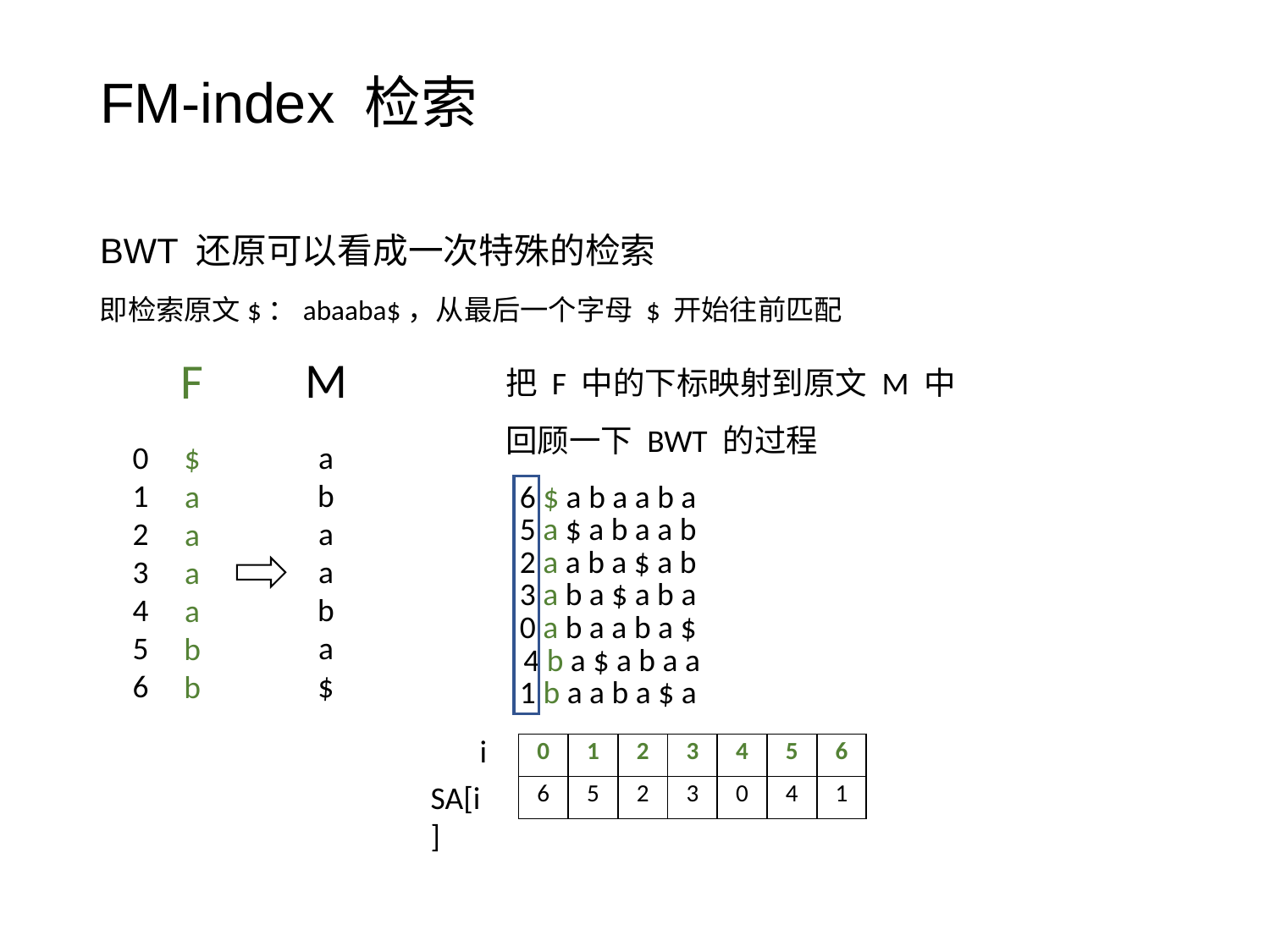

# FM-index 检索
BWT 还原可以看成一次特殊的检索
即检索原文$：abaaba$，从最后一个字母 $ 开始往前匹配
把 F 中的下标映射到原文 M 中
回顾一下 BWT 的过程
M

a
b
a
a
b
a
$
F

$
a
a
a
a
b
b
0
1
2
3
4
5
6

6 $ a b a a b a

5 a $ a b a a b
2 a a b a $ a b

3 a b a $ a b a
0 a b a a b a $
4 b a $ a b a a
1 b a a b a $ a
i
| 0 | 1 | 2 | 3 | 4 | 5 | 6 |
| --- | --- | --- | --- | --- | --- | --- |
| 6 | 5 | 2 | 3 | 0 | 4 | 1 |
SA[i]